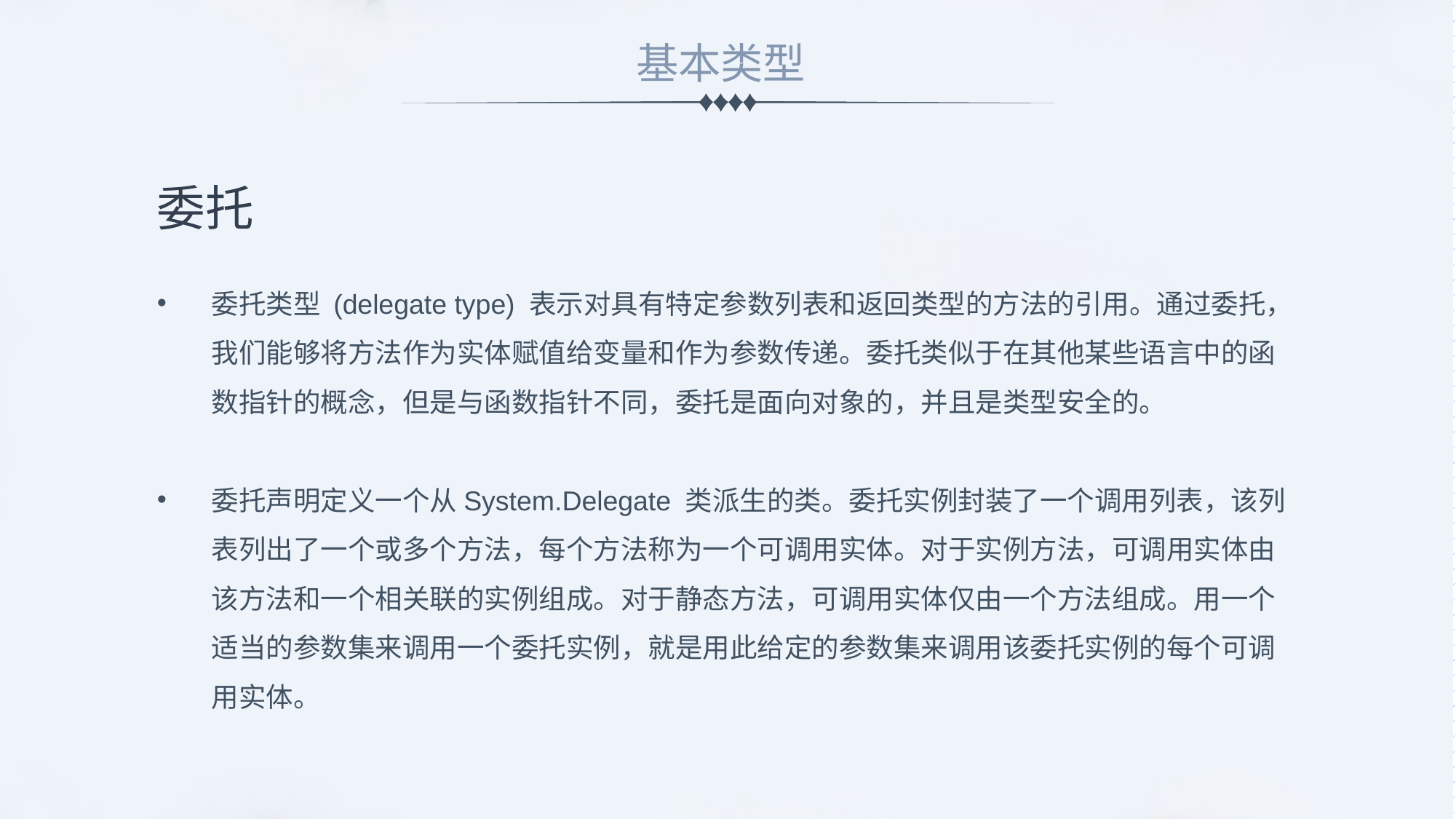

委托
委托类型 (delegate type) 表示对具有特定参数列表和返回类型的方法的引用。通过委托，我们能够将方法作为实体赋值给变量和作为参数传递。委托类似于在其他某些语言中的函数指针的概念，但是与函数指针不同，委托是面向对象的，并且是类型安全的。

委托声明定义一个从System.Delegate 类派生的类。委托实例封装了一个调用列表，该列表列出了一个或多个方法，每个方法称为一个可调用实体。对于实例方法，可调用实体由该方法和一个相关联的实例组成。对于静态方法，可调用实体仅由一个方法组成。用一个适当的参数集来调用一个委托实例，就是用此给定的参数集来调用该委托实例的每个可调用实体。